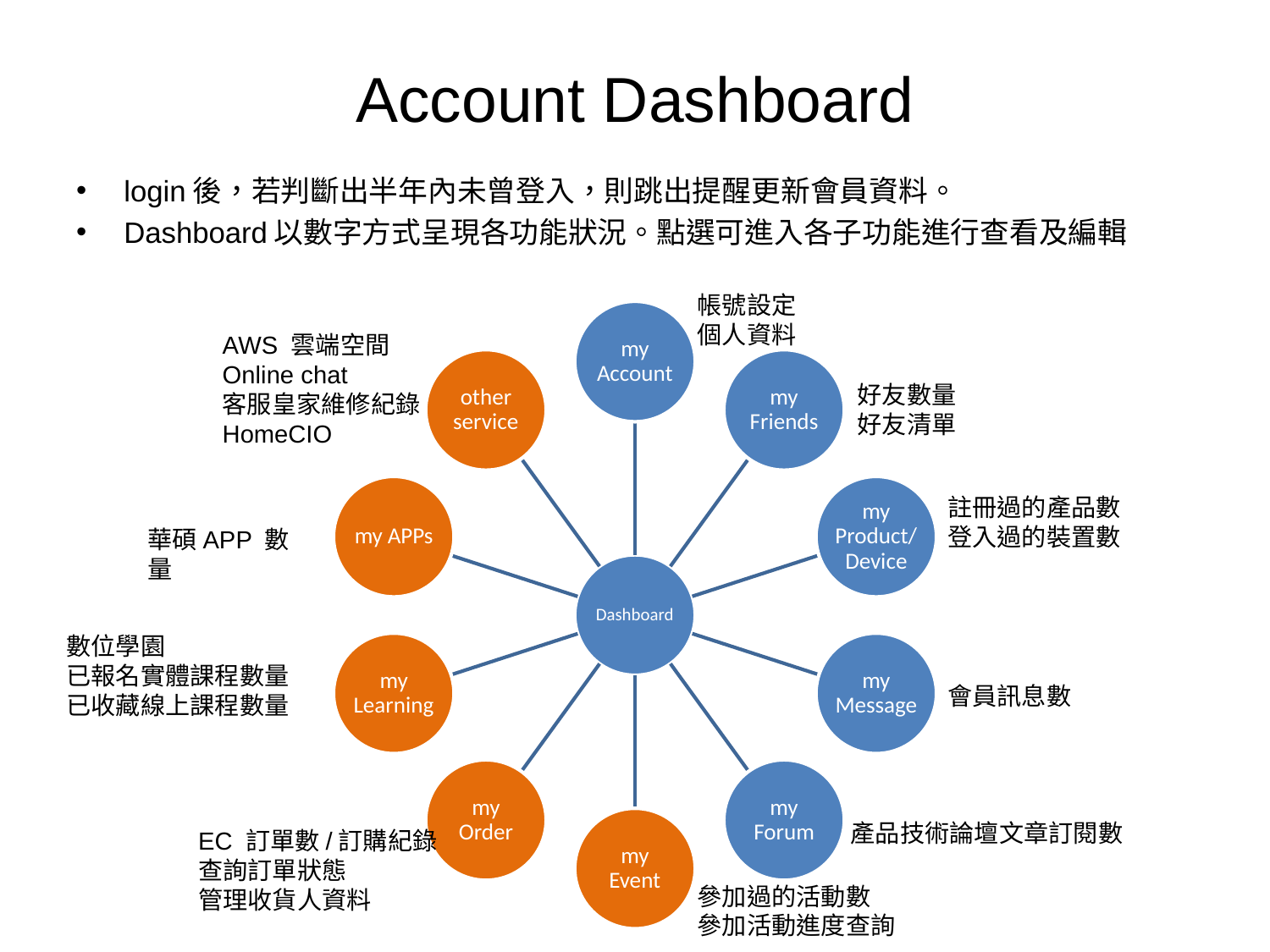

# Account Dashboard
login後，若判斷出半年內未曾登入，則跳出提醒更新會員資料。
Dashboard以數字方式呈現各功能狀況。點選可進入各子功能進行查看及編輯
帳號設定
個人資料
Dashboard

my Account

my Friends

my Product/ Device

my Message

my Forum

my Event

my Order

my Learning

my APPs

other service
AWS 雲端空間
Online chat
客服皇家維修紀錄
HomeCIO
好友數量
好友清單
註冊過的產品數
登入過的裝置數
華碩APP 數量
數位學園
已報名實體課程數量
已收藏線上課程數量
會員訊息數
產品技術論壇文章訂閱數
EC 訂單數/訂購紀錄
查詢訂單狀態
管理收貨人資料
參加過的活動數
參加活動進度查詢